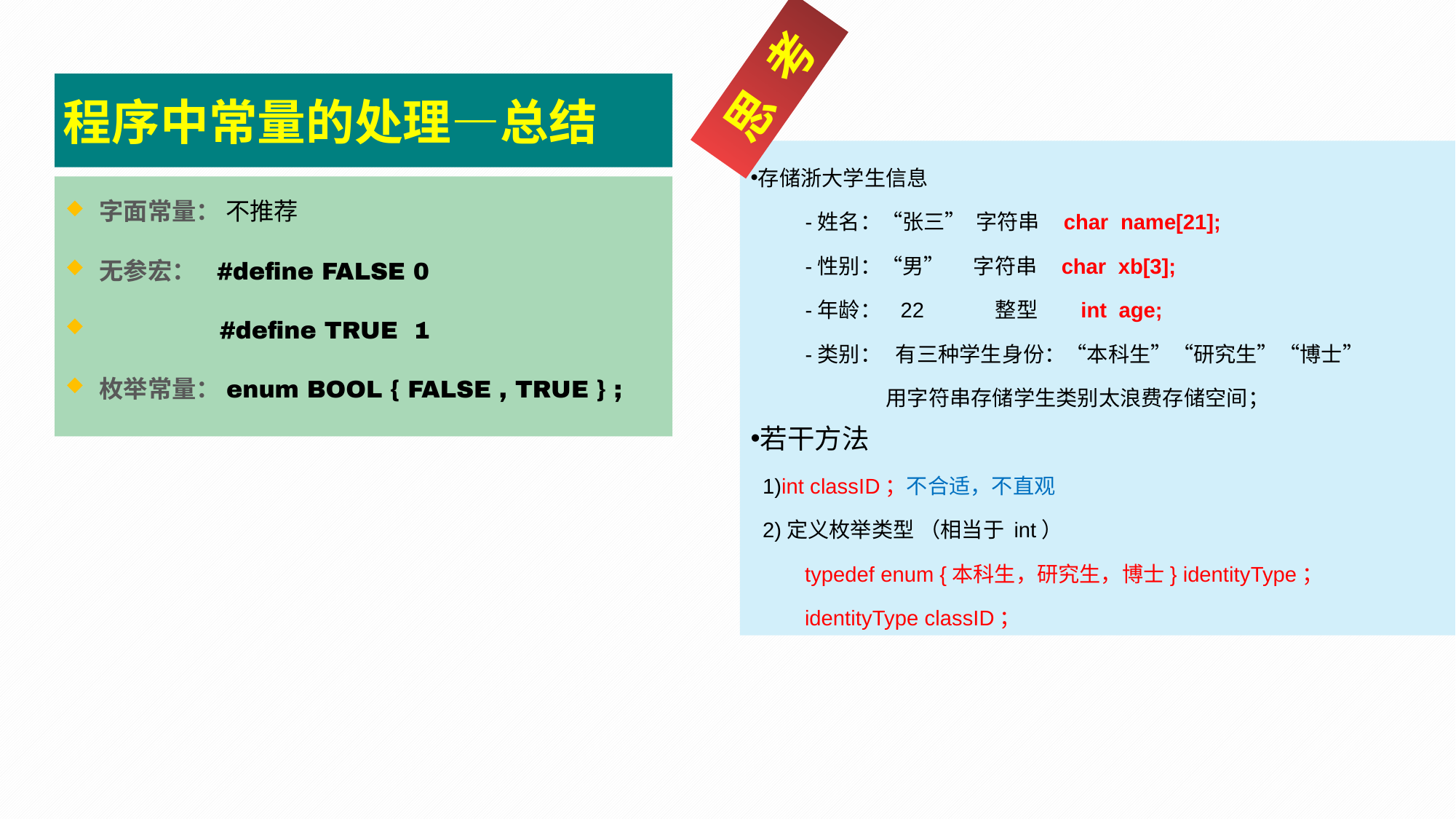

思  考
程序中常量的处理—总结
存储浙大学生信息
-姓名：“张三”  字符串    char  name[21];
-性别：“男”      字符串    char  xb[3];
-年龄：   22           整型        int  age;
-类别：   有三种学生身份：“本科生”“研究生”“博士”
                用字符串存储学生类别太浪费存储空间；
若干方法
  1)int classID；不合适，不直观
  2)定义枚举类型 （相当于 int）
         typedef enum {本科生，研究生，博士} identityType；
         identityType classID；
字面常量： 不推荐
无参宏：   #define FALSE 0
               #define TRUE  1
枚举常量：enum BOOL { FALSE , TRUE } ;